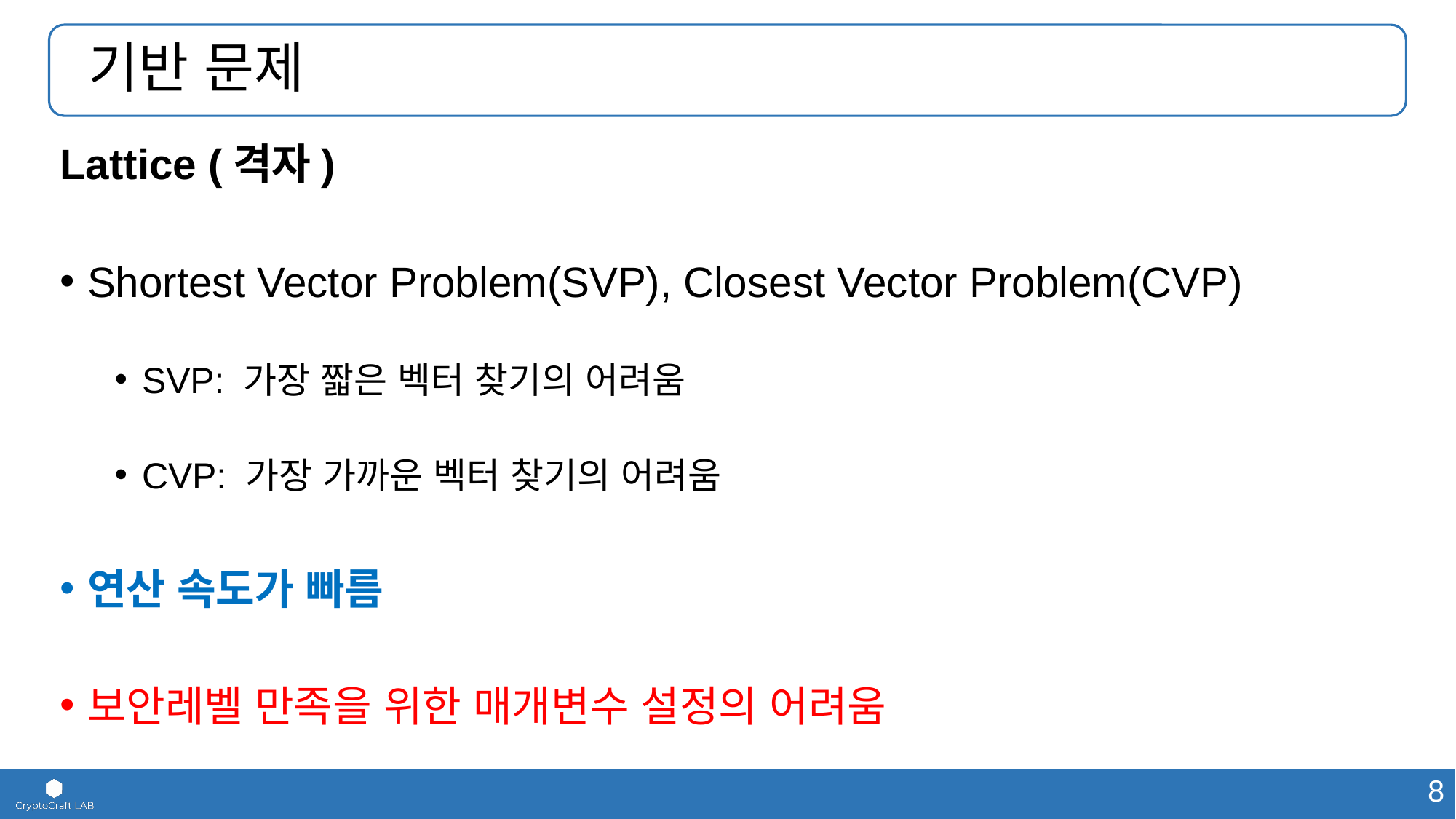

# 기반 문제
Lattice (격자)
Shortest Vector Problem(SVP), Closest Vector Problem(CVP)
SVP: 가장 짧은 벡터 찾기의 어려움
CVP: 가장 가까운 벡터 찾기의 어려움
연산 속도가 빠름
보안레벨 만족을 위한 매개변수 설정의 어려움